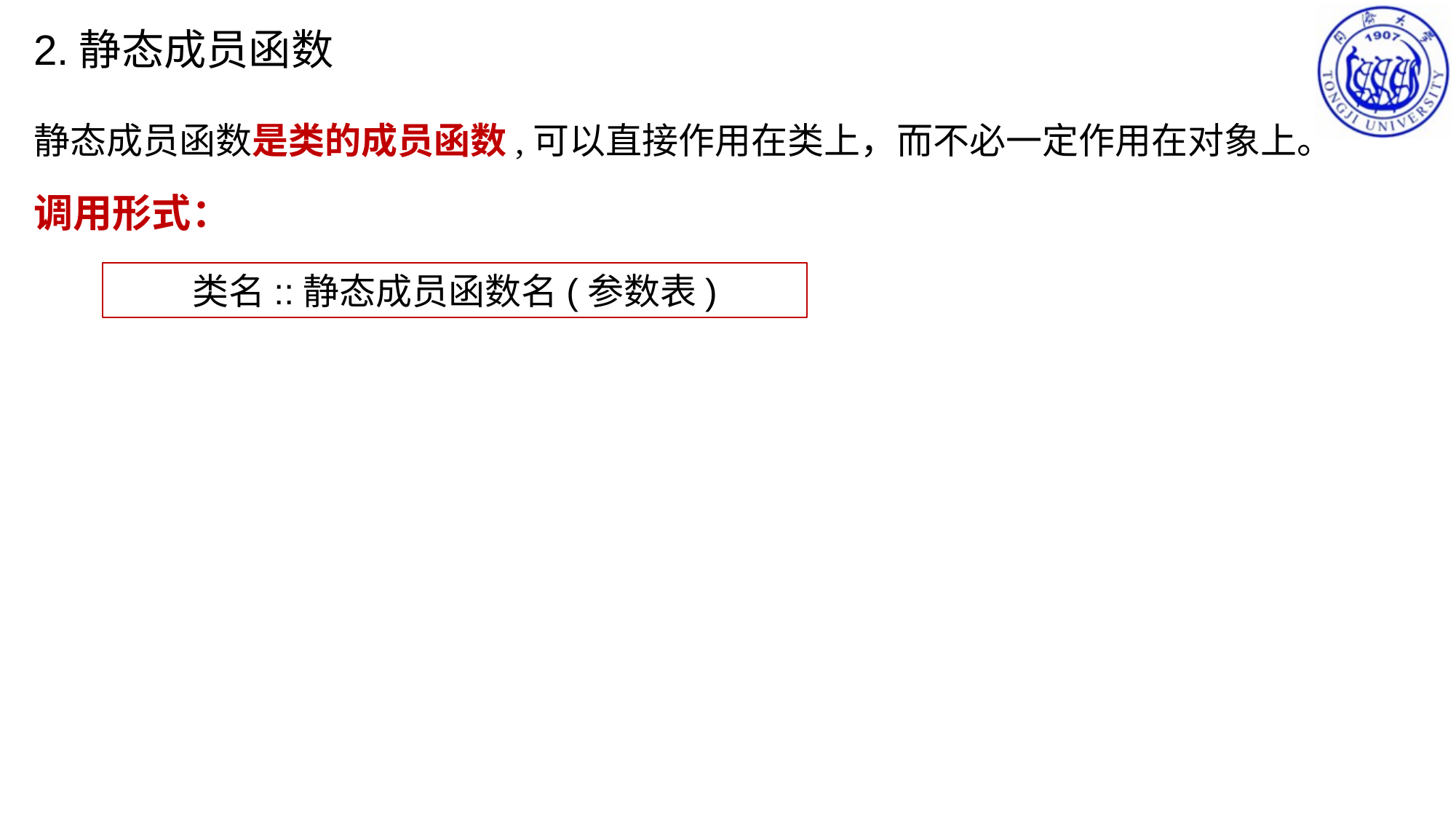

2.静态成员函数

调用形式：

静态成员函数是类的成员函数,可以直接作用在类上，而不必一定作用在对象上。
类名::静态成员函数名(参数表)